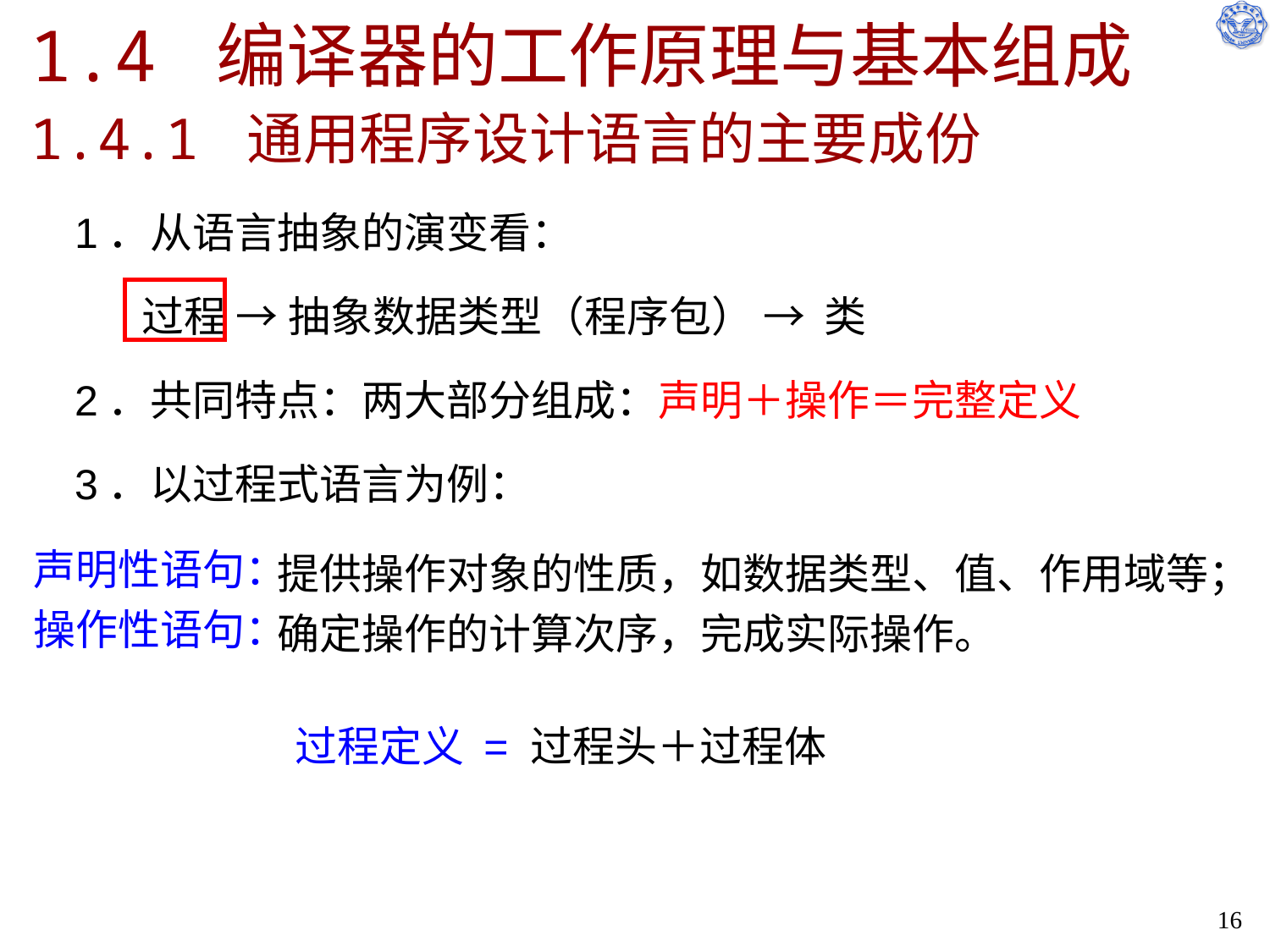

# 1.4 编译器的工作原理与基本组成 1.4.1 通用程序设计语言的主要成份
1．从语言抽象的演变看：

      过程 → 抽象数据类型（程序包） →  类

2．共同特点：两大部分组成：声明＋操作＝完整定义

3．以过程式语言为例：

声明性语句：
操作性语句：
提供操作对象的性质，如数据类型、值、作用域等；
确定操作的计算次序，完成实际操作。
过程定义 = 过程头＋过程体
16